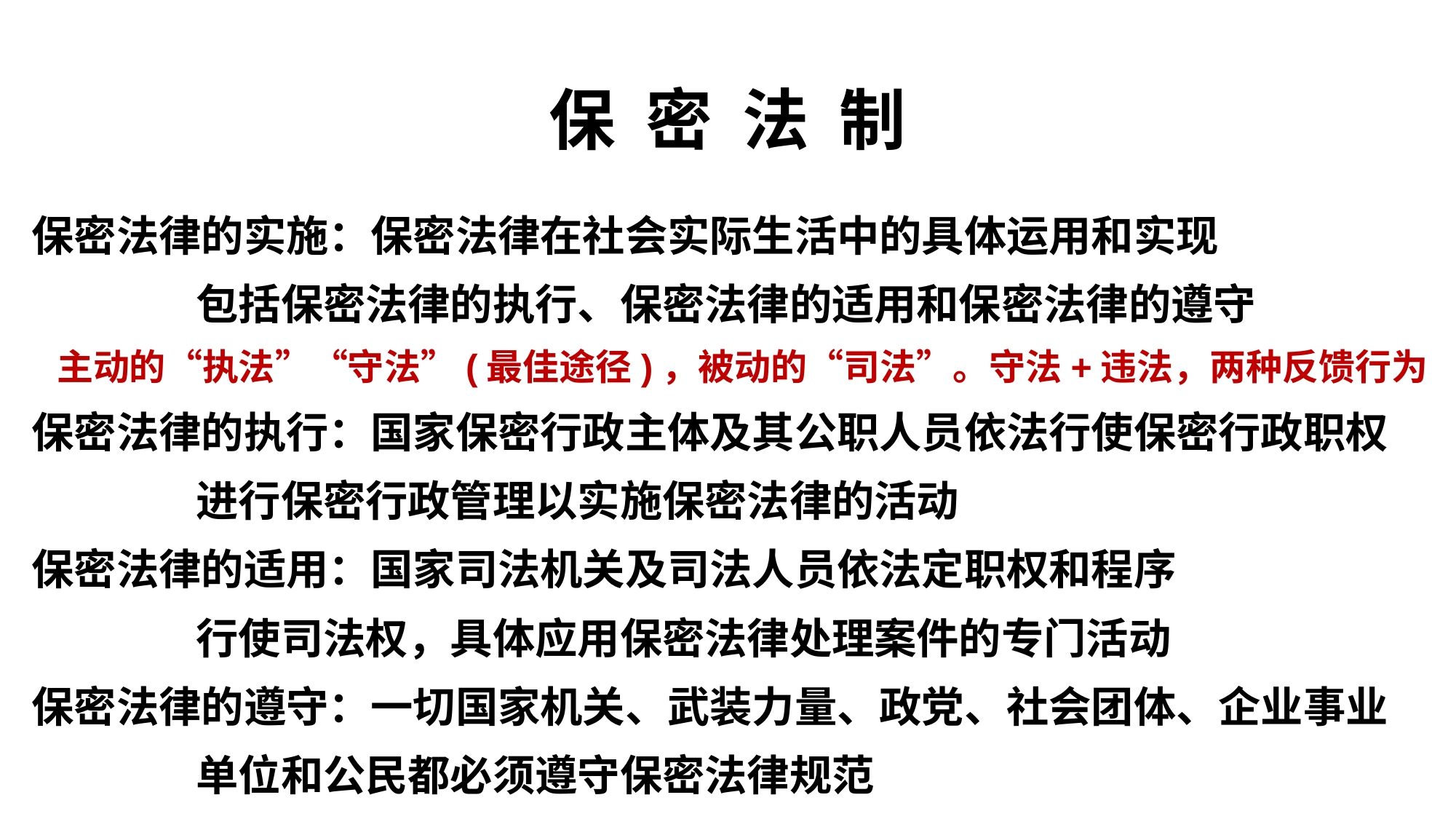

# 保  密  法  制
保密法律的实施：保密法律在社会实际生活中的具体运用和实现
                包括保密法律的执行、保密法律的适用和保密法律的遵守
  主动的“执法”“守法”(最佳途径)，被动的“司法”。守法+违法，两种反馈行为
保密法律的执行：国家保密行政主体及其公职人员依法行使保密行政职权
                进行保密行政管理以实施保密法律的活动
保密法律的适用：国家司法机关及司法人员依法定职权和程序
                行使司法权，具体应用保密法律处理案件的专门活动
保密法律的遵守：一切国家机关、武装力量、政党、社会团体、企业事业
                单位和公民都必须遵守保密法律规范